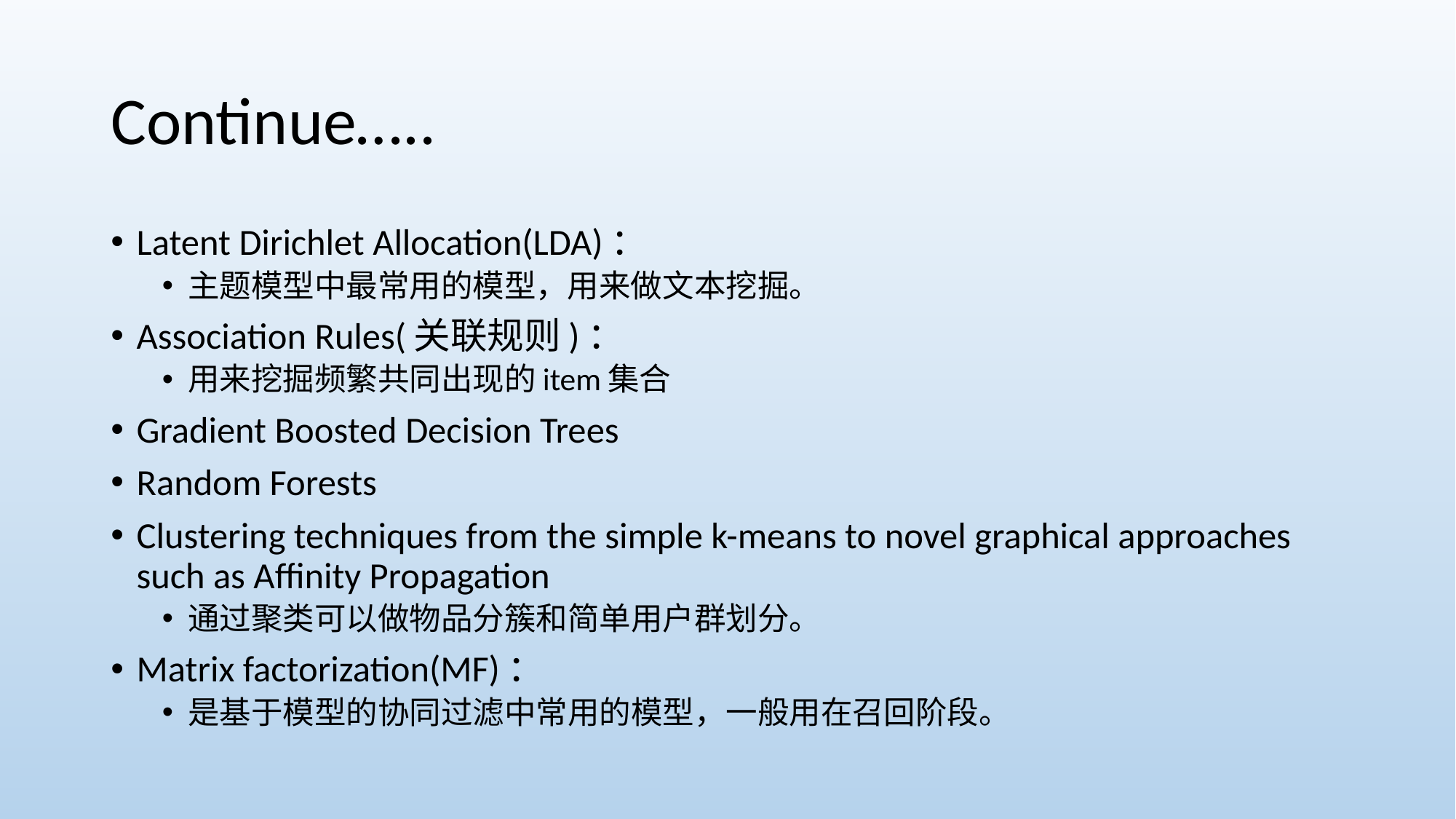

# Continue…..
Latent Dirichlet Allocation(LDA)：
主题模型中最常用的模型，用来做文本挖掘。
Association Rules(关联规则)：
用来挖掘频繁共同出现的item集合
Gradient Boosted Decision Trees
Random Forests
Clustering techniques from the simple k-means to novel graphical approaches such as Affinity Propagation
通过聚类可以做物品分簇和简单用户群划分。
Matrix factorization(MF)：
是基于模型的协同过滤中常用的模型，一般用在召回阶段。